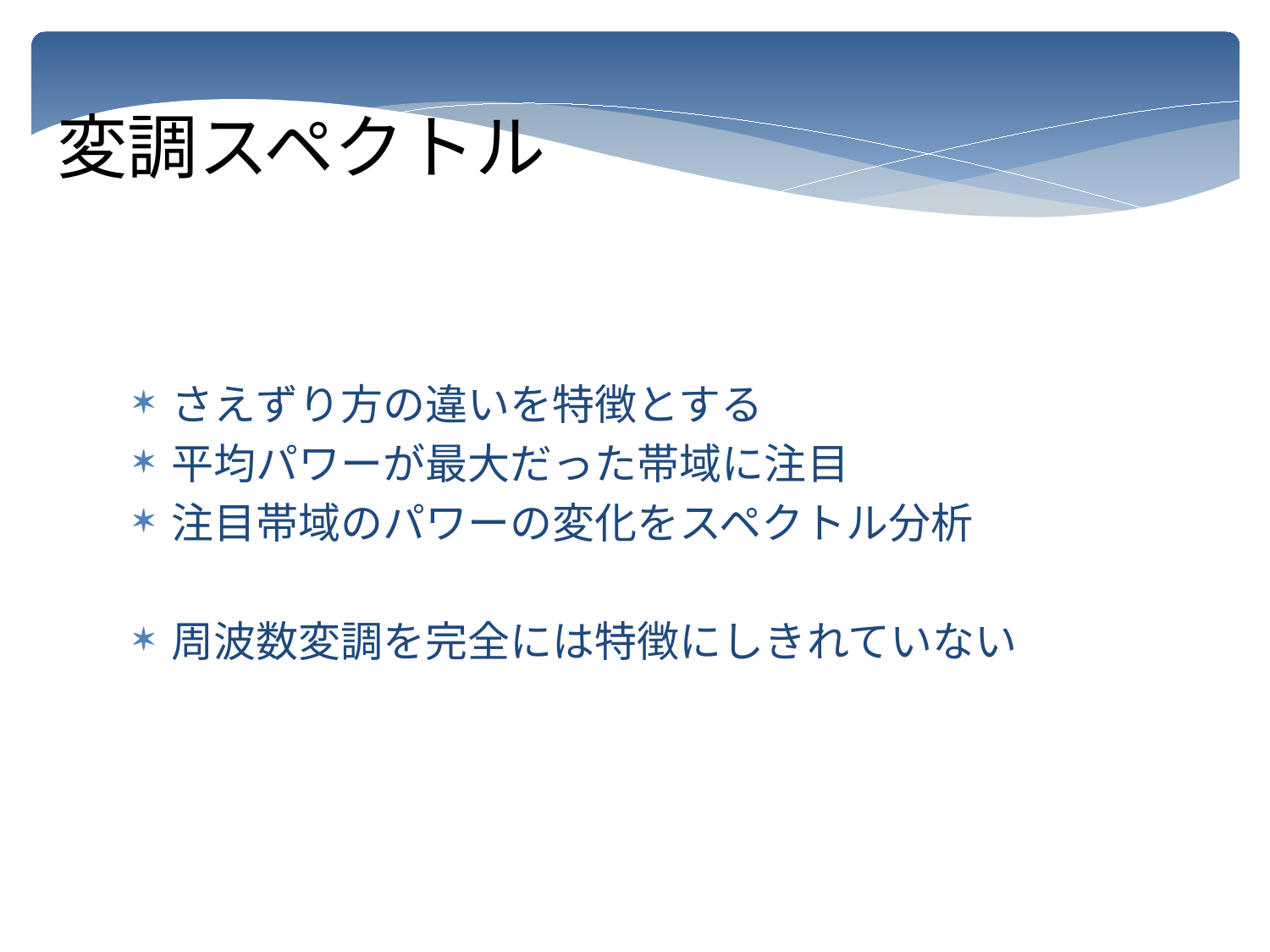

変調スペクトル
さえずり方の違いを特徴とする
平均パワーが最大だった帯域に注目
注目帯域のパワーの変化をスペクトル分析

周波数変調を完全には特徴にしきれていない